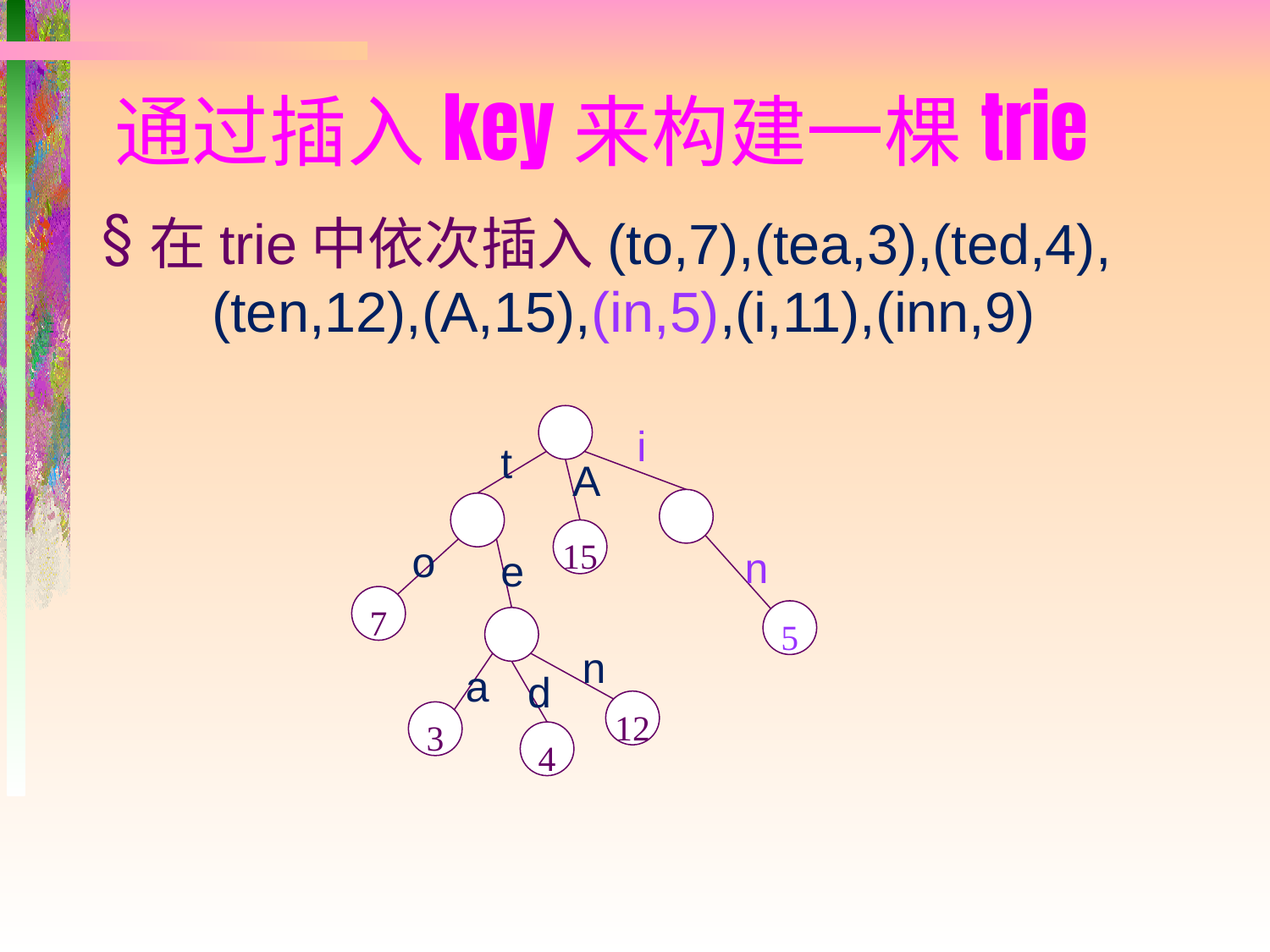

# 通过插入key来构建一棵trie
在trie中依次插入(to,7),(tea,3),(ted,4),
    (ten,12),(A,15),(in,5),(i,11),(inn,9)

i
t
A

15
o
n
e
7
5

n
a
d
12
3
4